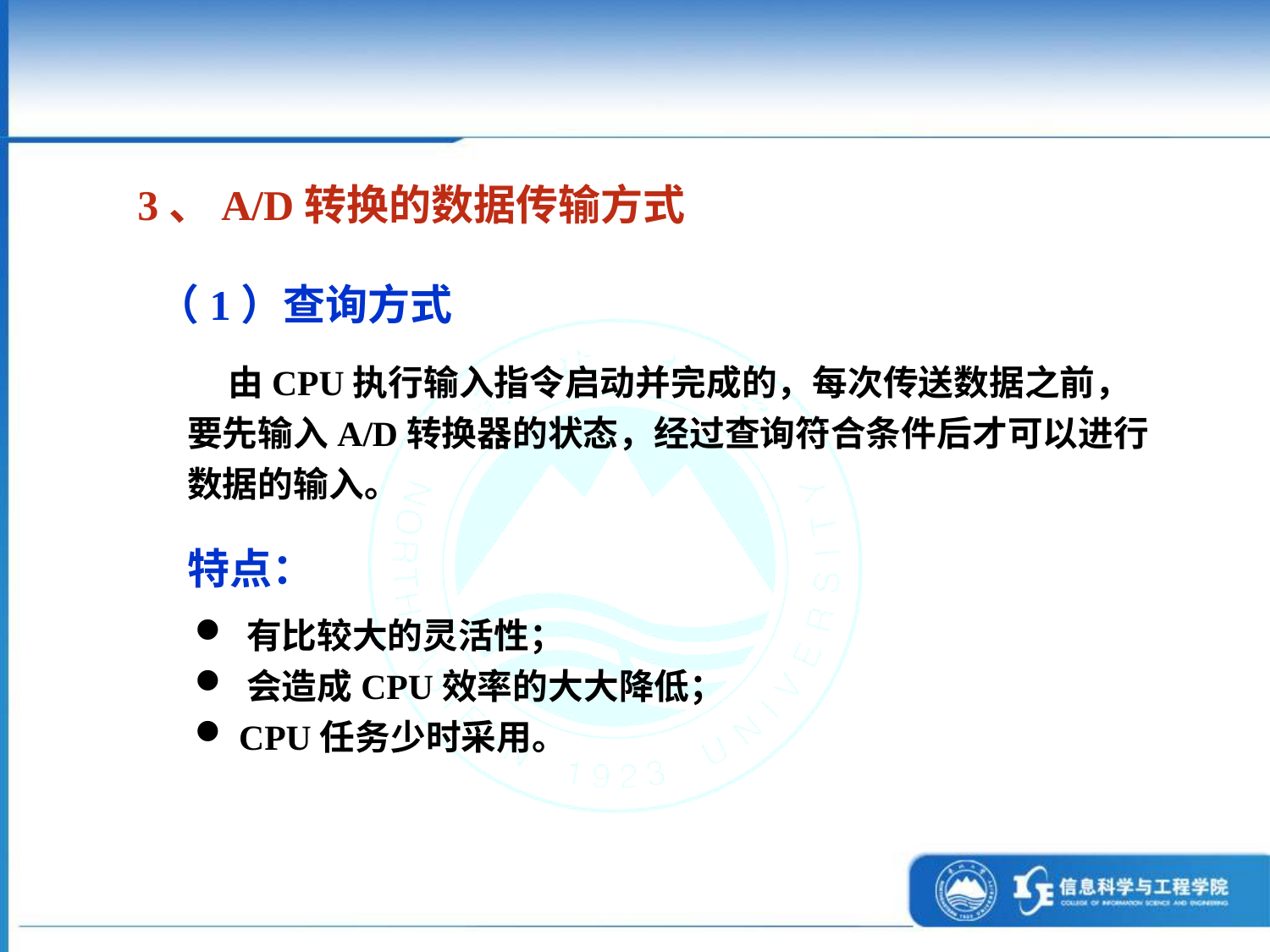

3、A/D转换的数据传输方式
（1）查询方式
    由CPU执行输入指令启动并完成的，每次传送数据之前，要先输入A/D转换器的状态，经过查询符合条件后才可以进行数据的输入。
特点：
 有比较大的灵活性；
 会造成CPU效率的大大降低；
 CPU任务少时采用。